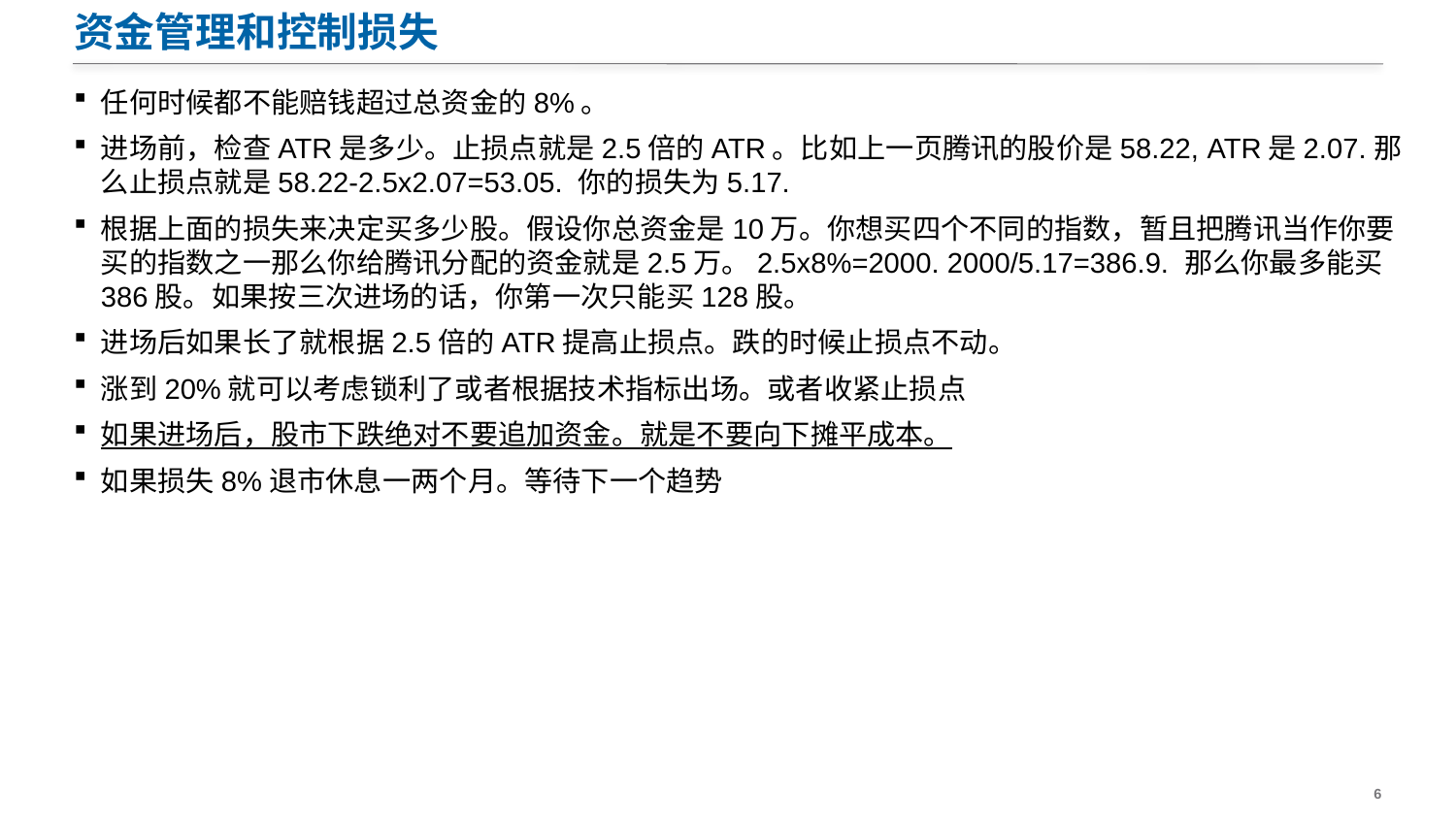

# 资金管理和控制损失
任何时候都不能赔钱超过总资金的8%。
进场前，检查ATR是多少。止损点就是2.5倍的ATR。比如上一页腾讯的股价是58.22, ATR是2.07.那么止损点就是58.22-2.5x2.07=53.05. 你的损失为5.17.
根据上面的损失来决定买多少股。假设你总资金是10万。你想买四个不同的指数，暂且把腾讯当作你要买的指数之一那么你给腾讯分配的资金就是2.5万。2.5x8%=2000. 2000/5.17=386.9. 那么你最多能买386股。如果按三次进场的话，你第一次只能买128股。
进场后如果长了就根据2.5倍的ATR提高止损点。跌的时候止损点不动。
涨到20%就可以考虑锁利了或者根据技术指标出场。或者收紧止损点
如果进场后，股市下跌绝对不要追加资金。就是不要向下摊平成本。
如果损失8%退市休息一两个月。等待下一个趋势